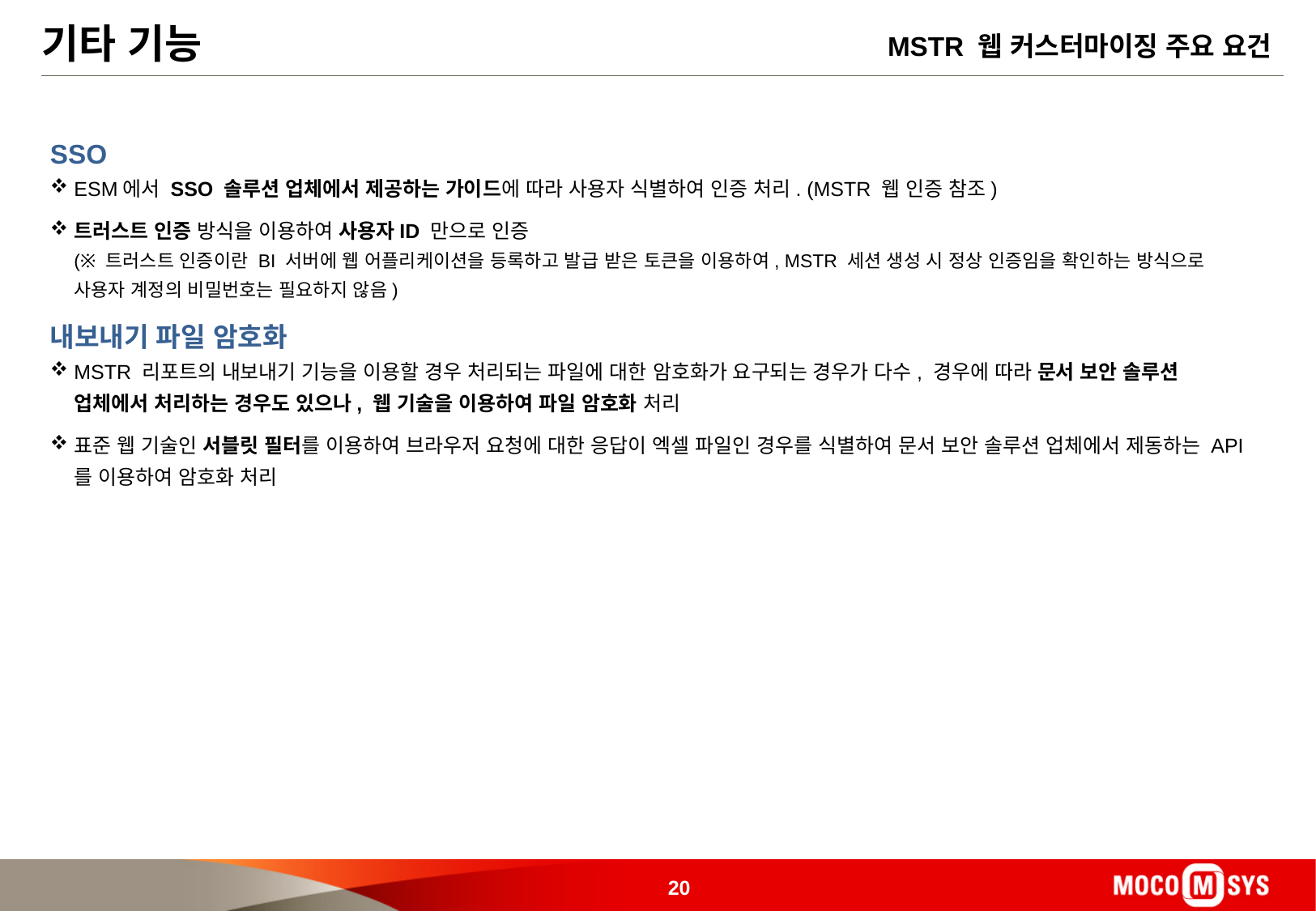

# 기타 기능
MSTR 웹 커스터마이징 주요 요건
SSO
ESM에서 SSO 솔루션 업체에서 제공하는 가이드에 따라 사용자 식별하여 인증 처리. (MSTR 웹 인증 참조)
트러스트 인증 방식을 이용하여 사용자ID 만으로 인증
(※ 트러스트 인증이란 BI 서버에 웹 어플리케이션을 등록하고 발급 받은 토큰을 이용하여, MSTR 세션 생성 시 정상 인증임을 확인하는 방식으로 사용자 계정의 비밀번호는 필요하지 않음)
내보내기 파일 암호화
MSTR 리포트의 내보내기 기능을 이용할 경우 처리되는 파일에 대한 암호화가 요구되는 경우가 다수, 경우에 따라 문서 보안 솔루션 업체에서 처리하는 경우도 있으나, 웹 기술을 이용하여 파일 암호화 처리
표준 웹 기술인 서블릿 필터를 이용하여 브라우저 요청에 대한 응답이 엑셀 파일인 경우를 식별하여 문서 보안 솔루션 업체에서 제동하는 API를 이용하여 암호화 처리